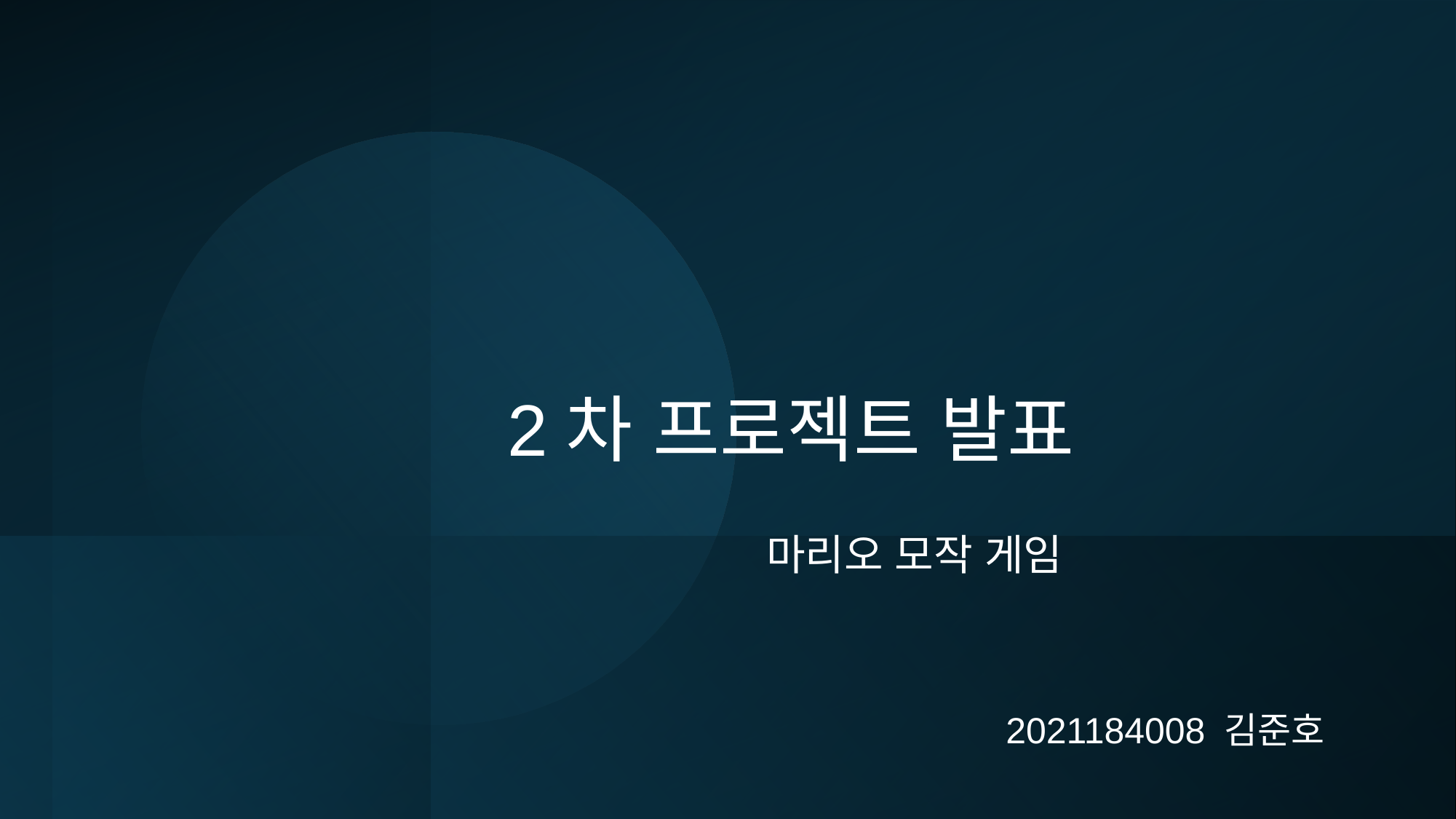

# 2차 프로젝트 발표

마리오 모작 게임

2021184008 김준호